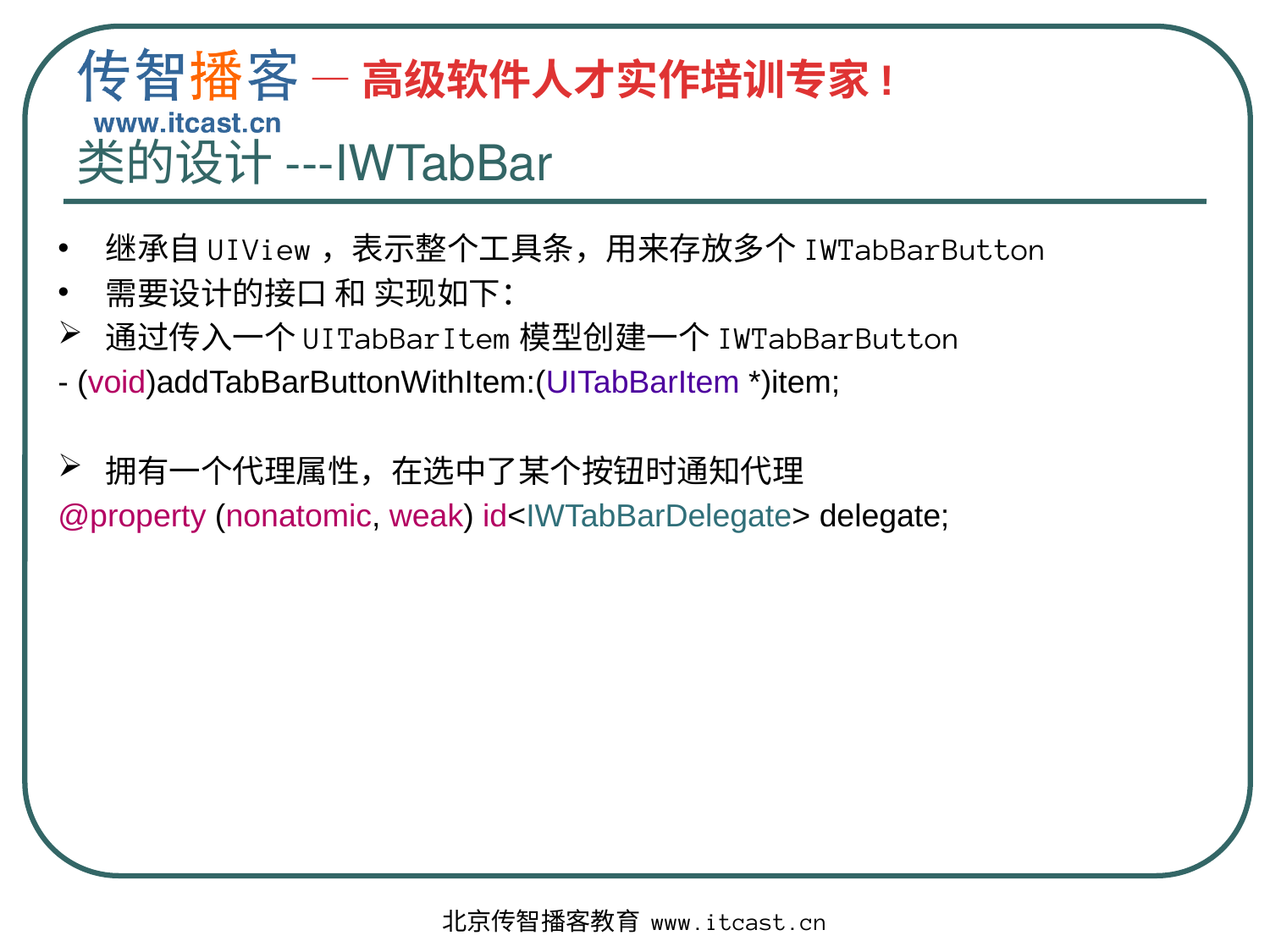

# 类的设计---IWTabBar
继承自UIView，表示整个工具条，用来存放多个IWTabBarButton
需要设计的接口 和 实现如下：
通过传入一个UITabBarItem模型创建一个IWTabBarButton
- (void)addTabBarButtonWithItem:(UITabBarItem *)item;

拥有一个代理属性，在选中了某个按钮时通知代理
@property (nonatomic, weak) id<IWTabBarDelegate> delegate;